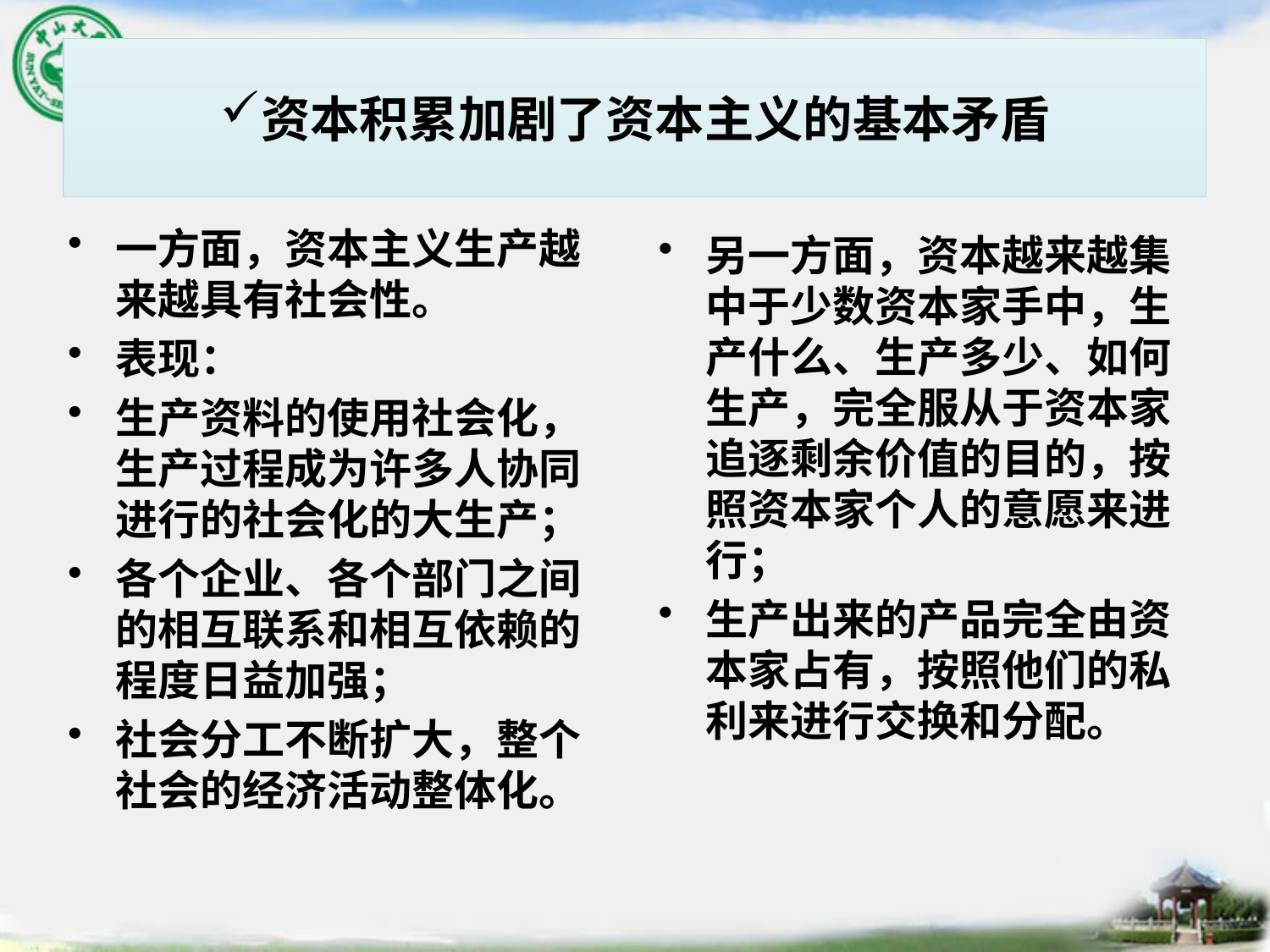

# 资本积累加剧了资本主义的基本矛盾
一方面，资本主义生产越来越具有社会性。
表现：
生产资料的使用社会化，生产过程成为许多人协同进行的社会化的大生产；
各个企业、各个部门之间的相互联系和相互依赖的程度日益加强；
社会分工不断扩大，整个社会的经济活动整体化。
另一方面，资本越来越集中于少数资本家手中，生产什么、生产多少、如何生产，完全服从于资本家追逐剩余价值的目的，按照资本家个人的意愿来进行；
生产出来的产品完全由资本家占有，按照他们的私利来进行交换和分配。